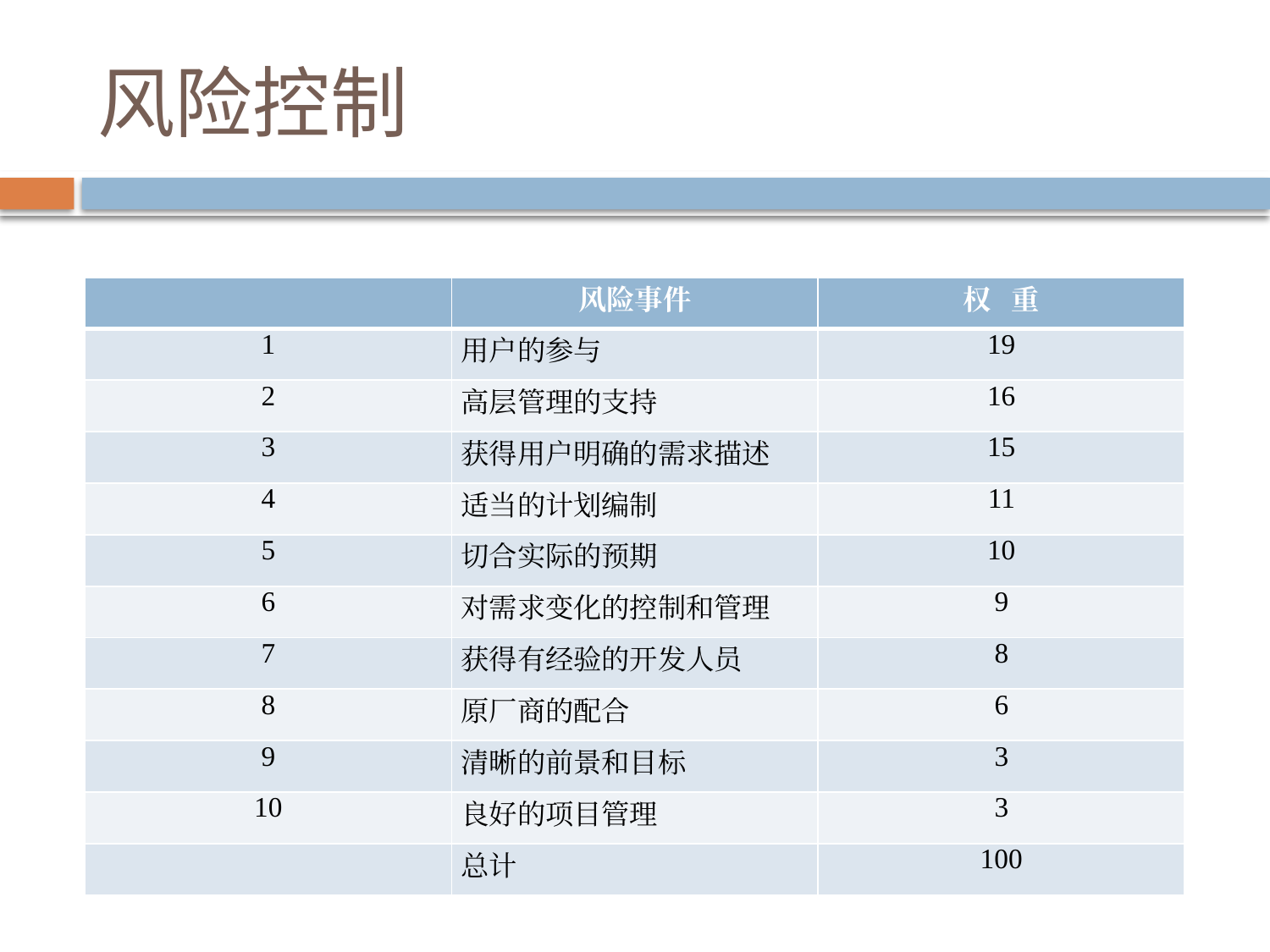

# 风险控制
|  | 风险事件 | 权 重 |
| --- | --- | --- |
| 1 | 用户的参与 | 19 |
| 2 | 高层管理的支持 | 16 |
| 3 | 获得用户明确的需求描述 | 15 |
| 4 | 适当的计划编制 | 11 |
| 5 | 切合实际的预期 | 10 |
| 6 | 对需求变化的控制和管理 | 9 |
| 7 | 获得有经验的开发人员 | 8 |
| 8 | 原厂商的配合 | 6 |
| 9 | 清晰的前景和目标 | 3 |
| 10 | 良好的项目管理 | 3 |
|  | 总计 | 100 |